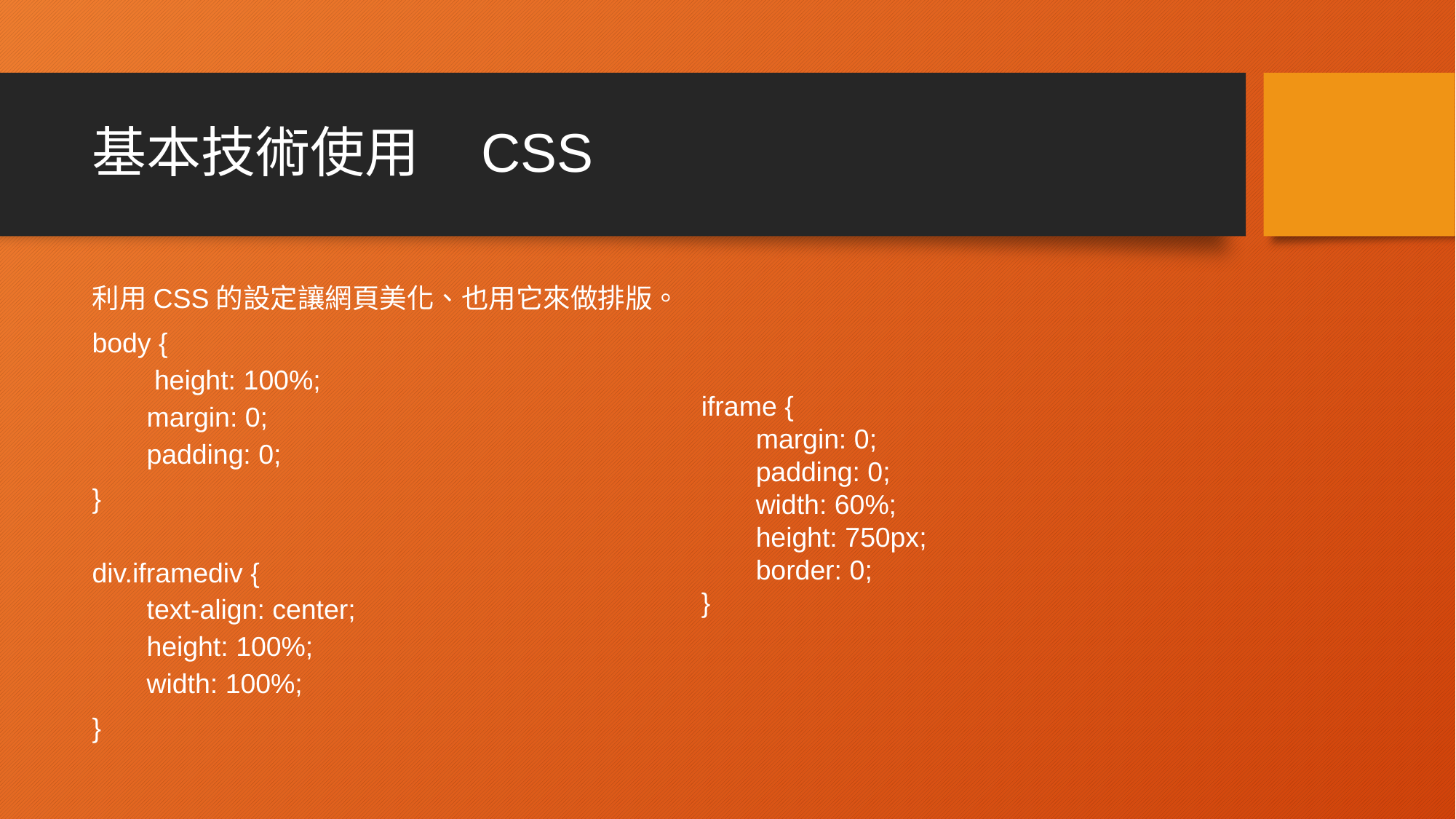

# 基本技術使用    CSS
利用CSS的設定讓網頁美化、也用它來做排版。
body {
 height: 100%;
margin: 0;
padding: 0;
}
div.iframediv {
text-align: center;
height: 100%;
width: 100%;
}

iframe {
margin: 0;
padding: 0;
width: 60%;
height: 750px;
border: 0;
}